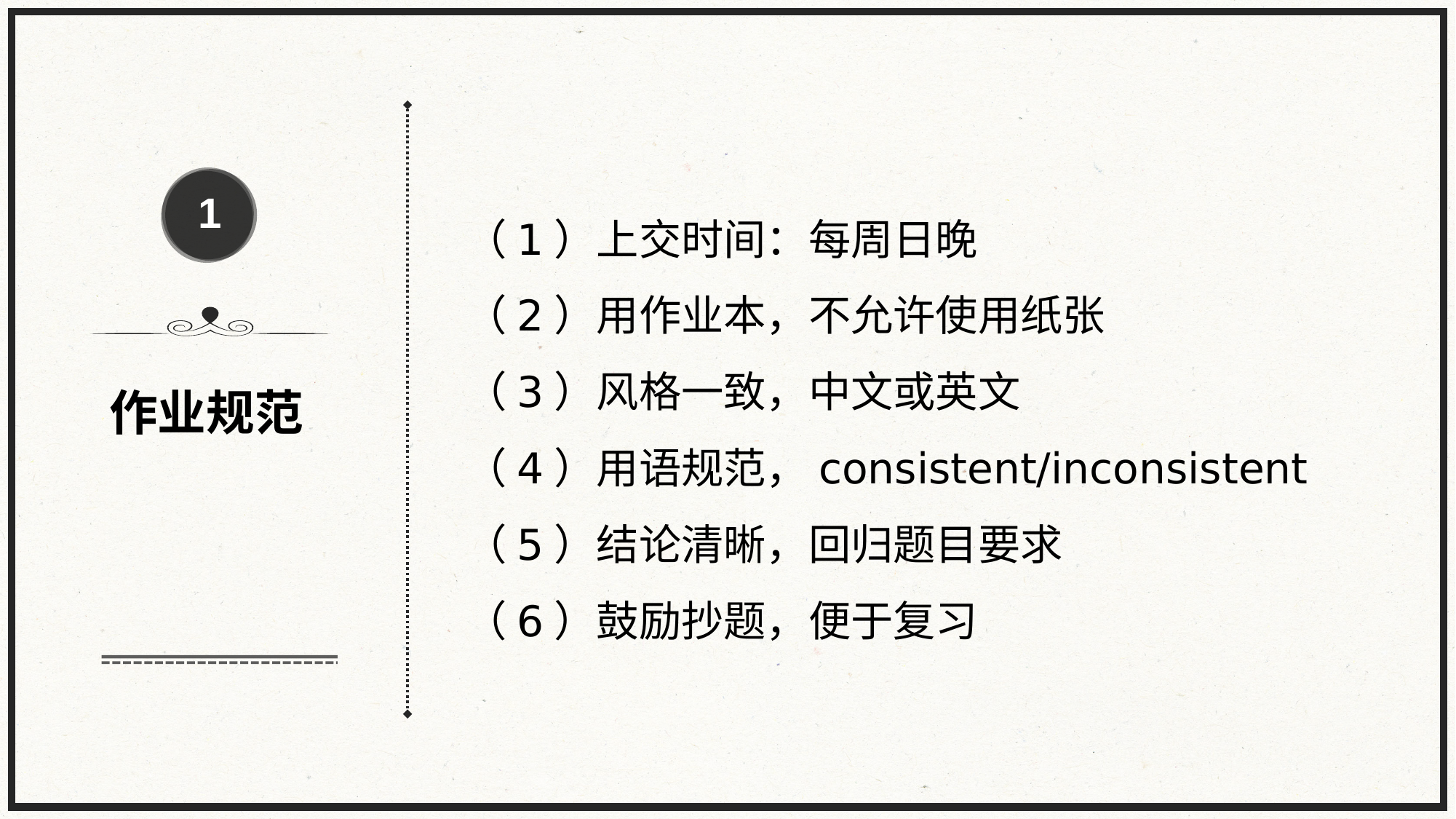

1
（1）上交时间：每周日晚
（2）用作业本，不允许使用纸张
（3）风格一致，中文或英文
（4）用语规范，consistent/inconsistent
（5）结论清晰，回归题目要求
（6）鼓励抄题，便于复习

作业规范